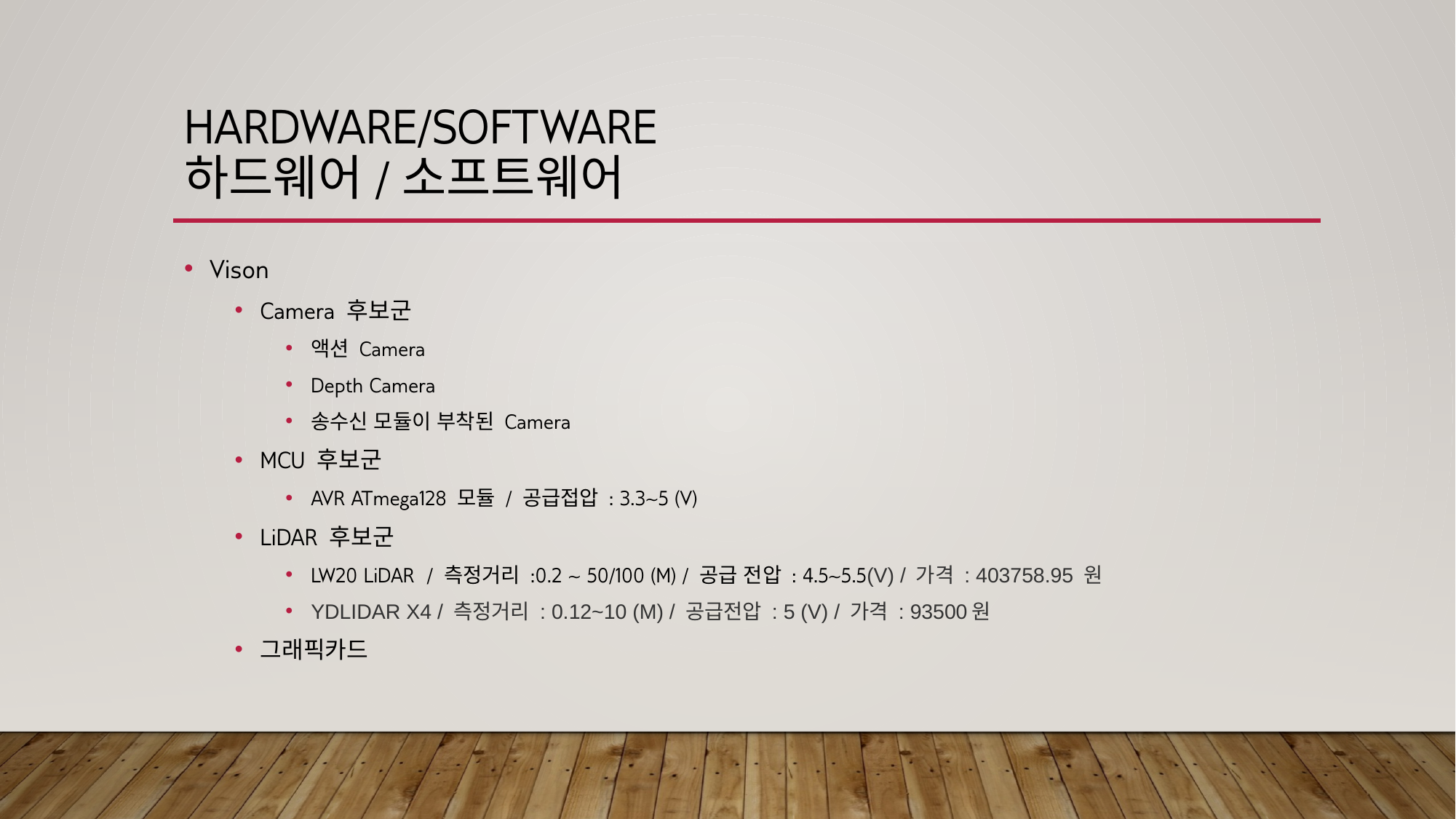

# Hardware/software 하드웨어/소프트웨어
Vison
Camera 후보군
액션 Camera
Depth Camera
송수신 모듈이 부착된 Camera
MCU 후보군
AVR ATmega128 모듈 / 공급접압 : 3.3~5 (V)
LiDAR 후보군
LW20 LiDAR  / 측정거리 :0.2 ~ 50/100 (M) / 공급 전압 : 4.5~5.5(V) / 가격 : 403758.95 원
YDLIDAR X4 / 측정거리 : 0.12~10 (M) / 공급전압 : 5 (V) / 가격 : 93500원
그래픽카드